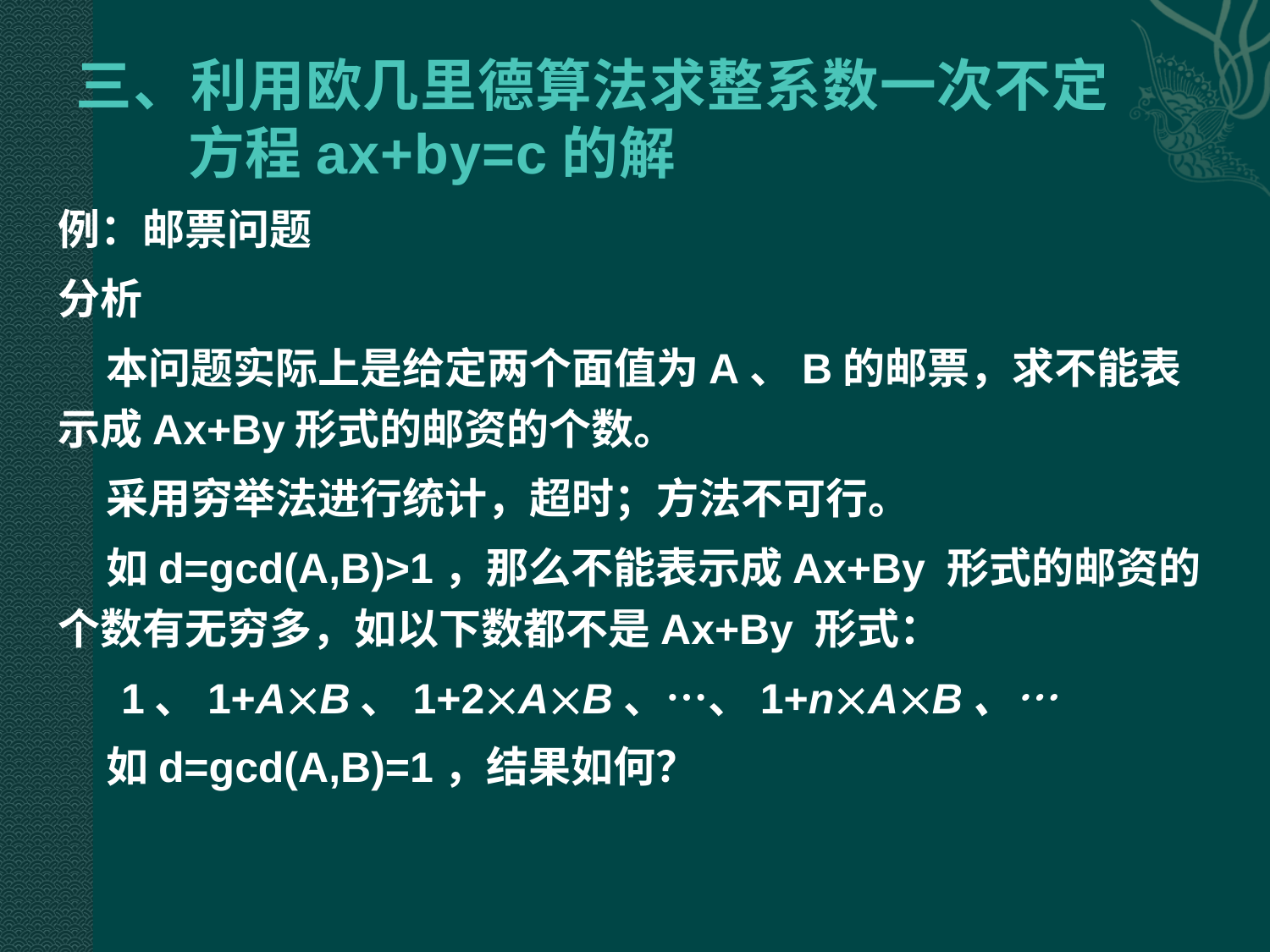

# 三、利用欧几里德算法求整系数一次不定方程ax+by=c的解
例：邮票问题
分析
    本问题实际上是给定两个面值为A、B的邮票，求不能表示成Ax+By形式的邮资的个数。
    采用穷举法进行统计，超时；方法不可行。
    如d=gcd(A,B)>1，那么不能表示成Ax+By 形式的邮资的个数有无穷多，如以下数都不是Ax+By 形式：
1、1+A×B、1+2×A×B、…、1+n×A×B、…
    如d=gcd(A,B)=1，结果如何？